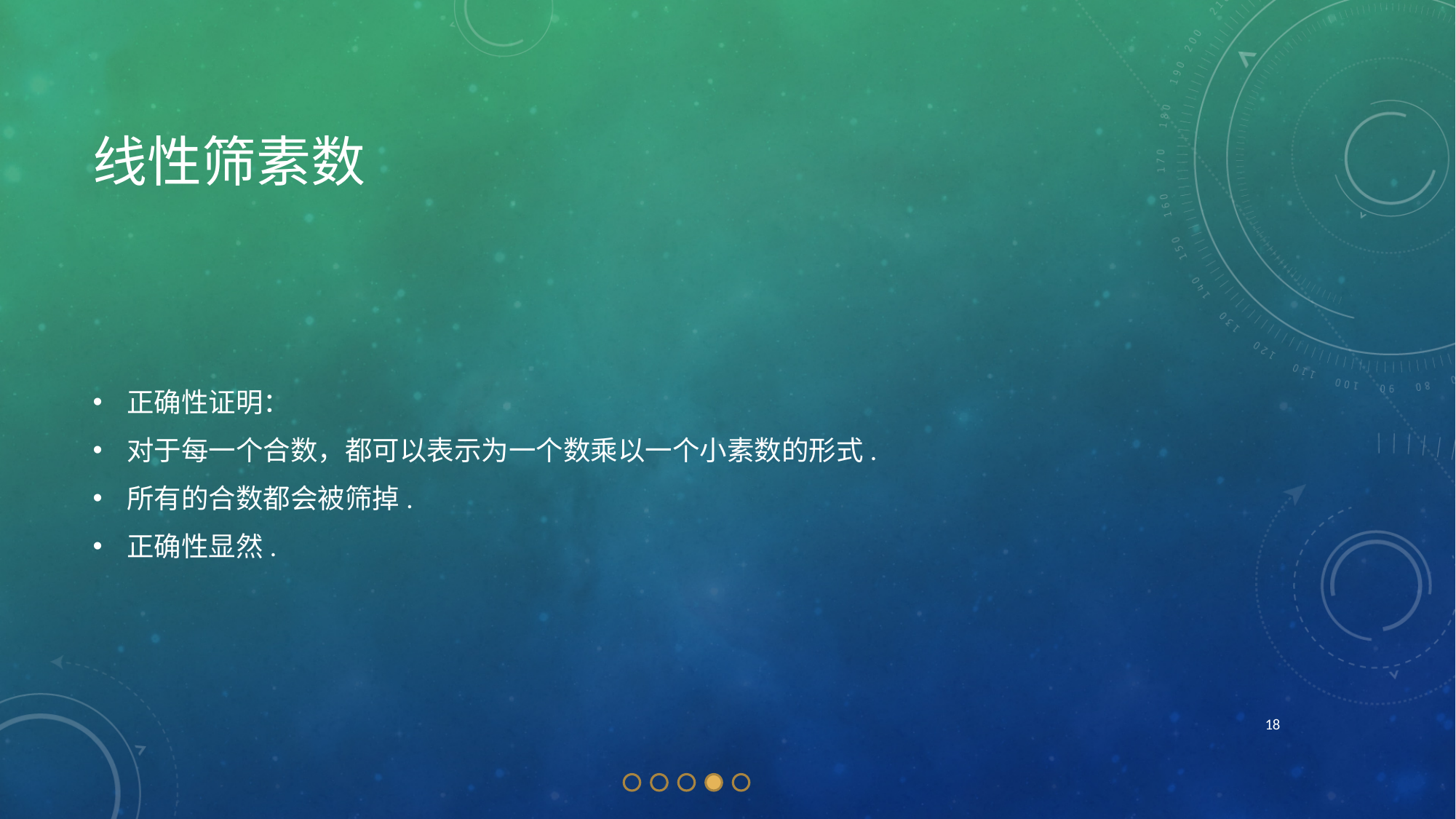

# 线性筛素数
正确性证明：
对于每一个合数，都可以表示为一个数乘以一个小素数的形式.
所有的合数都会被筛掉.
正确性显然.
18